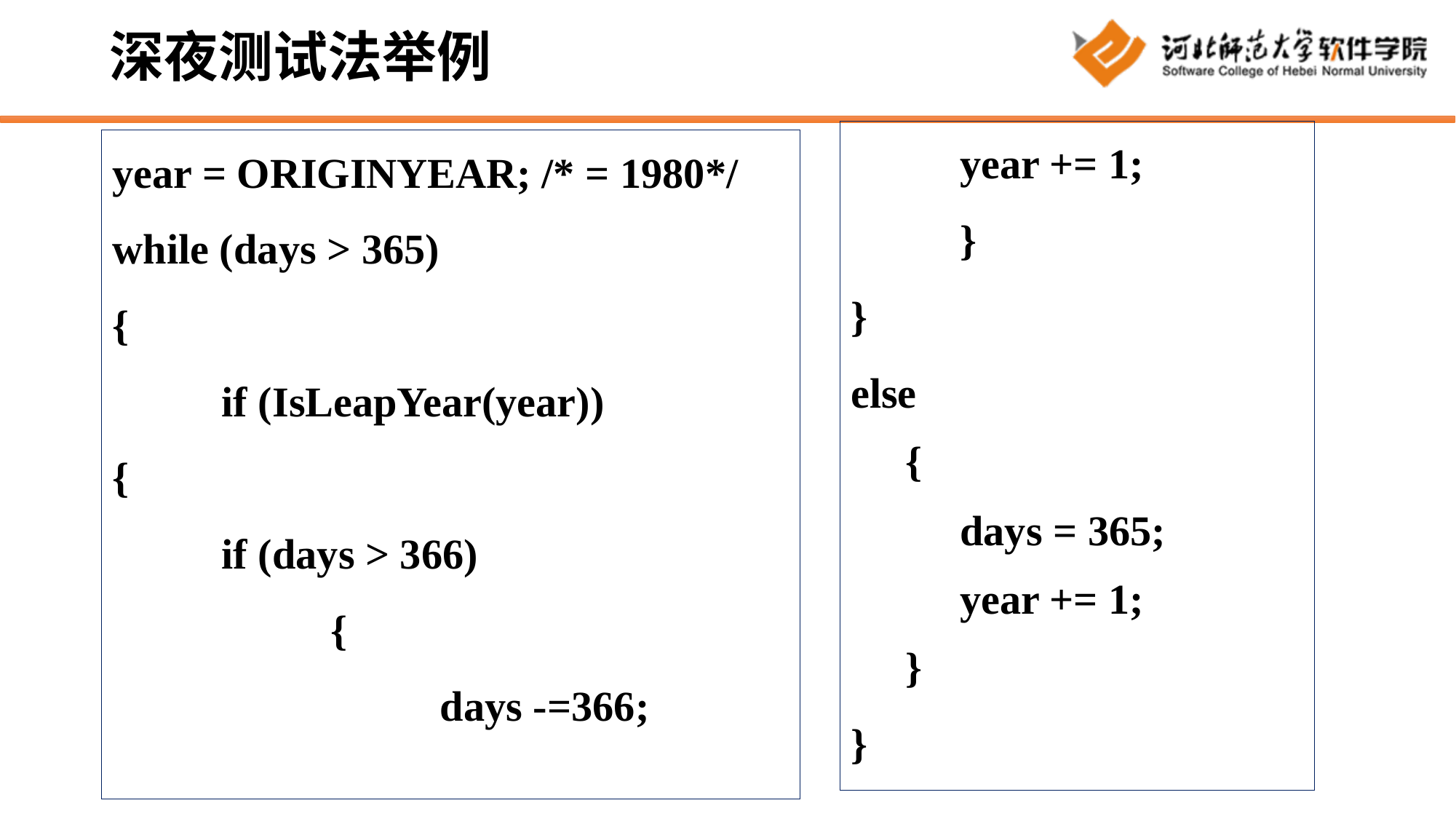

# 深夜测试法举例
	year += 1;
	}
}
else
{
days = 365;
year += 1;
}
}

year = ORIGINYEAR; /* = 1980*/
while (days > 365)
{
	if (IsLeapYear(year))
{
	if (days > 366)
		{
			days -=366;